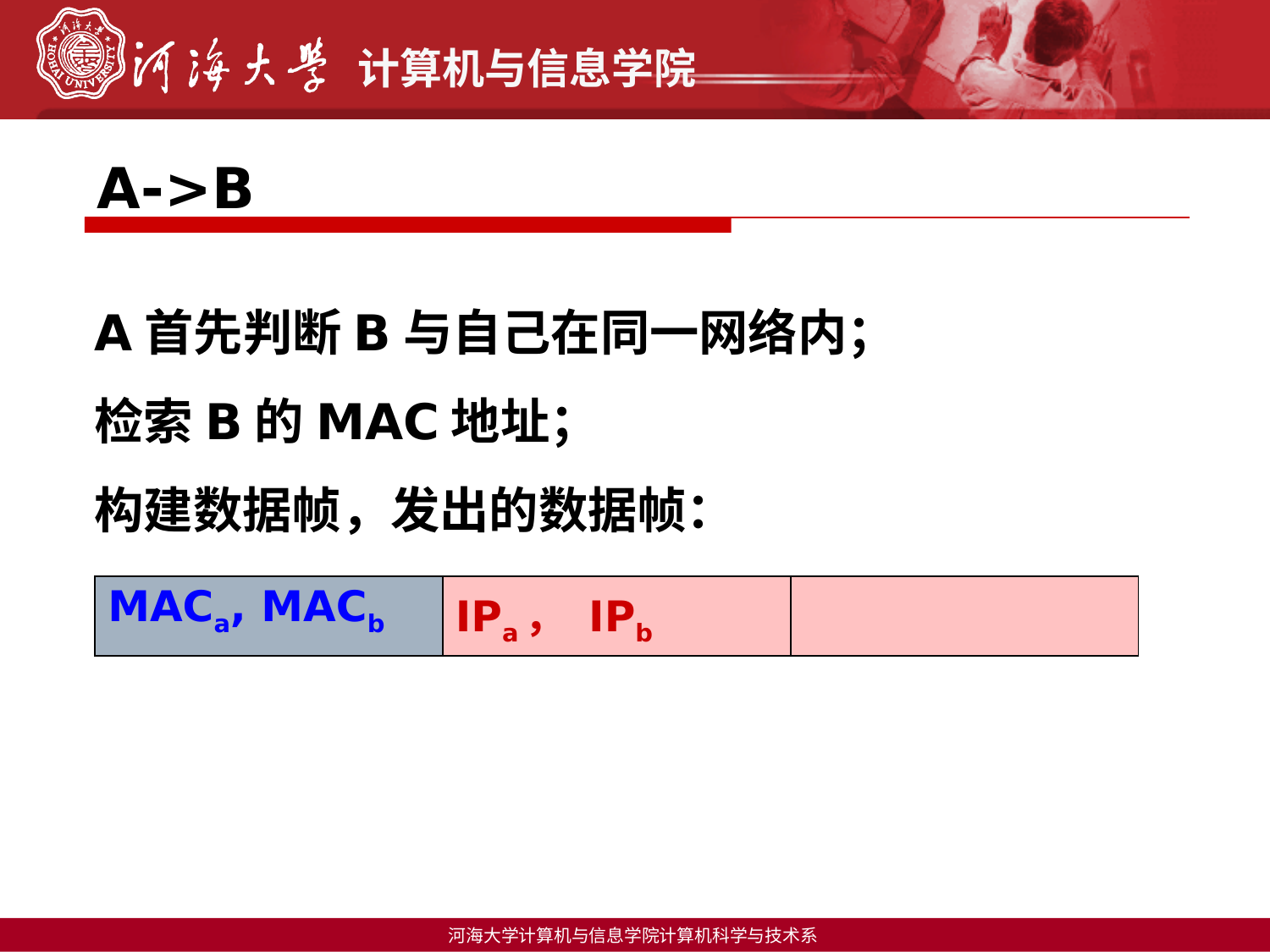

A->B
A首先判断B与自己在同一网络内；
检索B的MAC地址；
构建数据帧，发出的数据帧：
| MACa, MACb | IPa， IPb |  |
| --- | --- | --- |